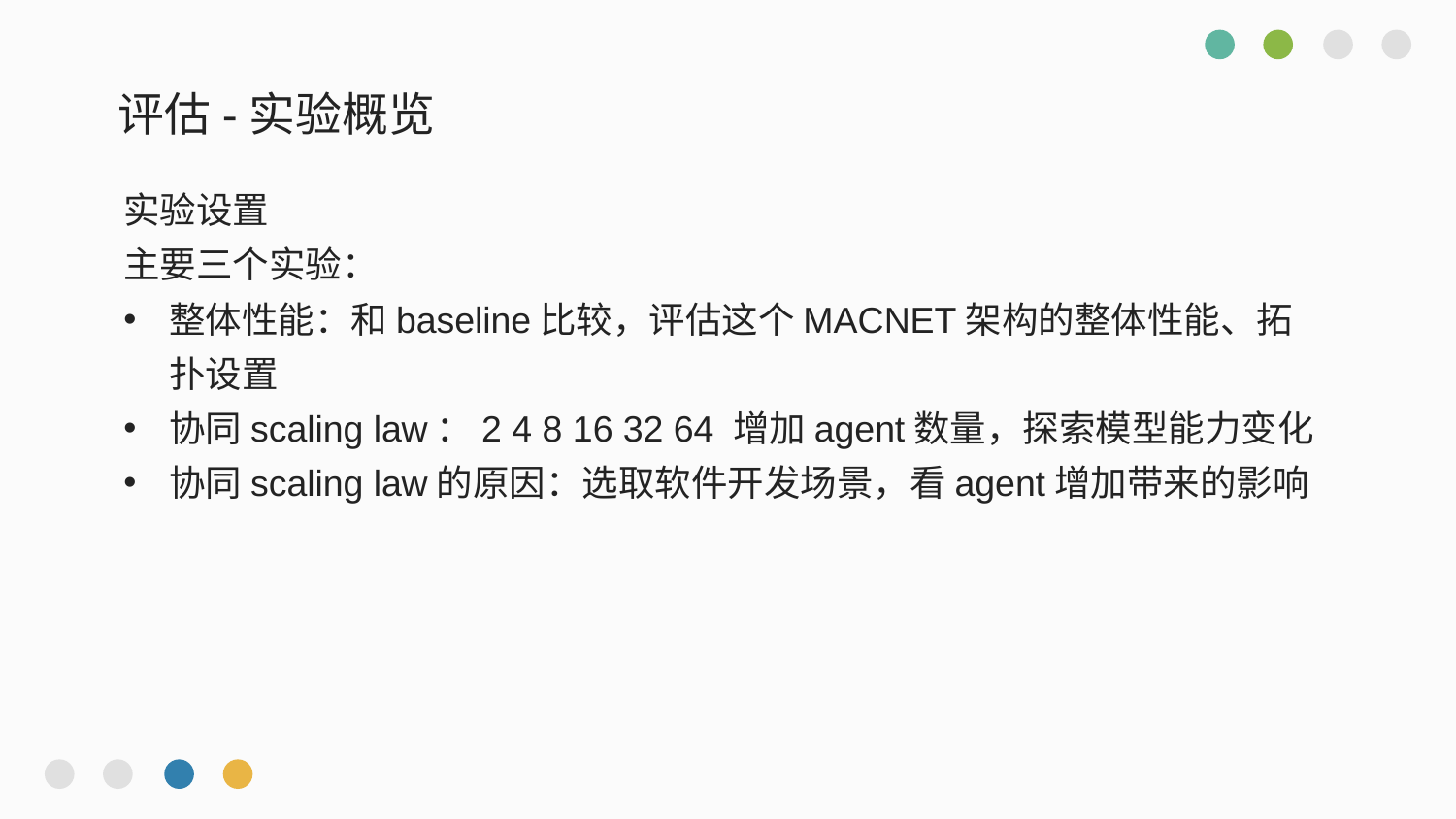

# 评估-实验概览
实验设置
主要三个实验：
整体性能：和baseline比较，评估这个MACNET架构的整体性能、拓扑设置
协同scaling law：2 4 8 16 32 64 增加agent数量，探索模型能力变化
协同scaling law的原因：选取软件开发场景，看agent增加带来的影响